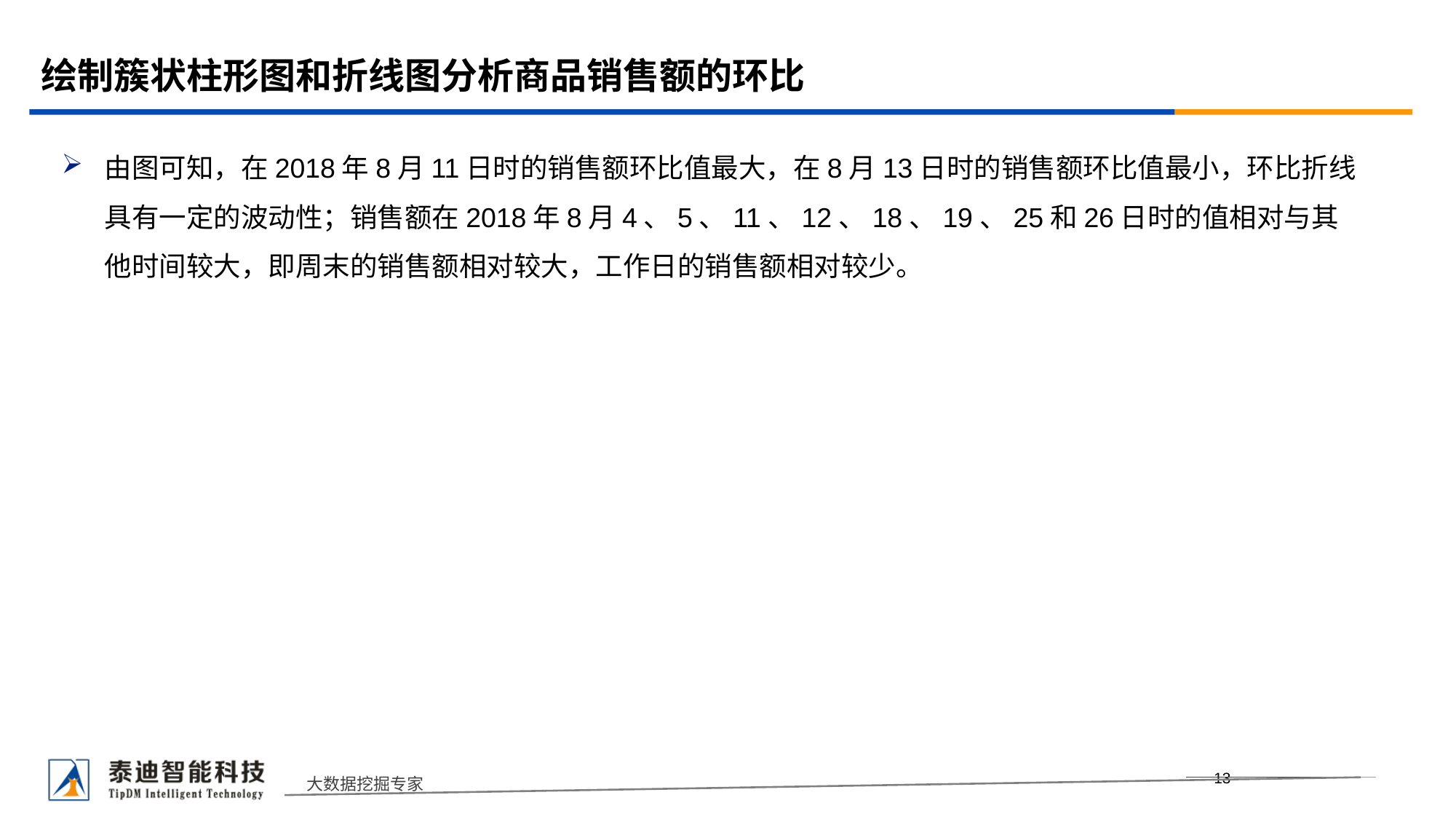

# 绘制簇状柱形图和折线图分析商品销售额的环比
由图可知，在2018年8月11日时的销售额环比值最大，在8月13日时的销售额环比值最小，环比折线具有一定的波动性；销售额在2018年8月4、5、11、12、18、19、25和26日时的值相对与其他时间较大，即周末的销售额相对较大，工作日的销售额相对较少。